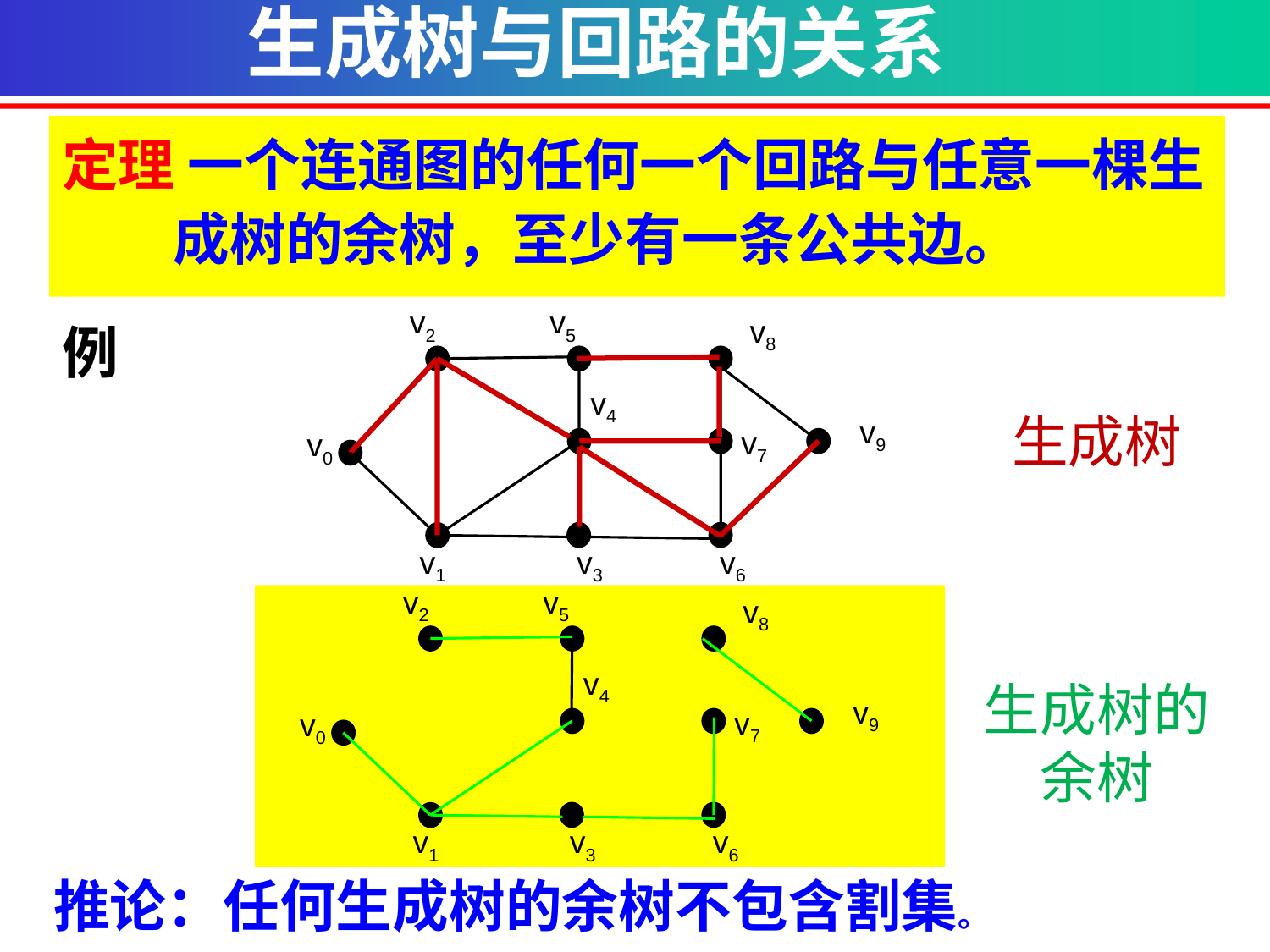

生成树与回路的关系
定理 一个连通图的任何一个回路与任意一棵生成树的余树，至少有一条公共边。
v2
v5
v8

v4
v9
v7
v0

v1
v3
v6

例
生成树
v2
v5
v8

v4
v9
v7
v0

v1
v3
v6

生成树的
余树
推论：任何生成树的余树不包含割集。